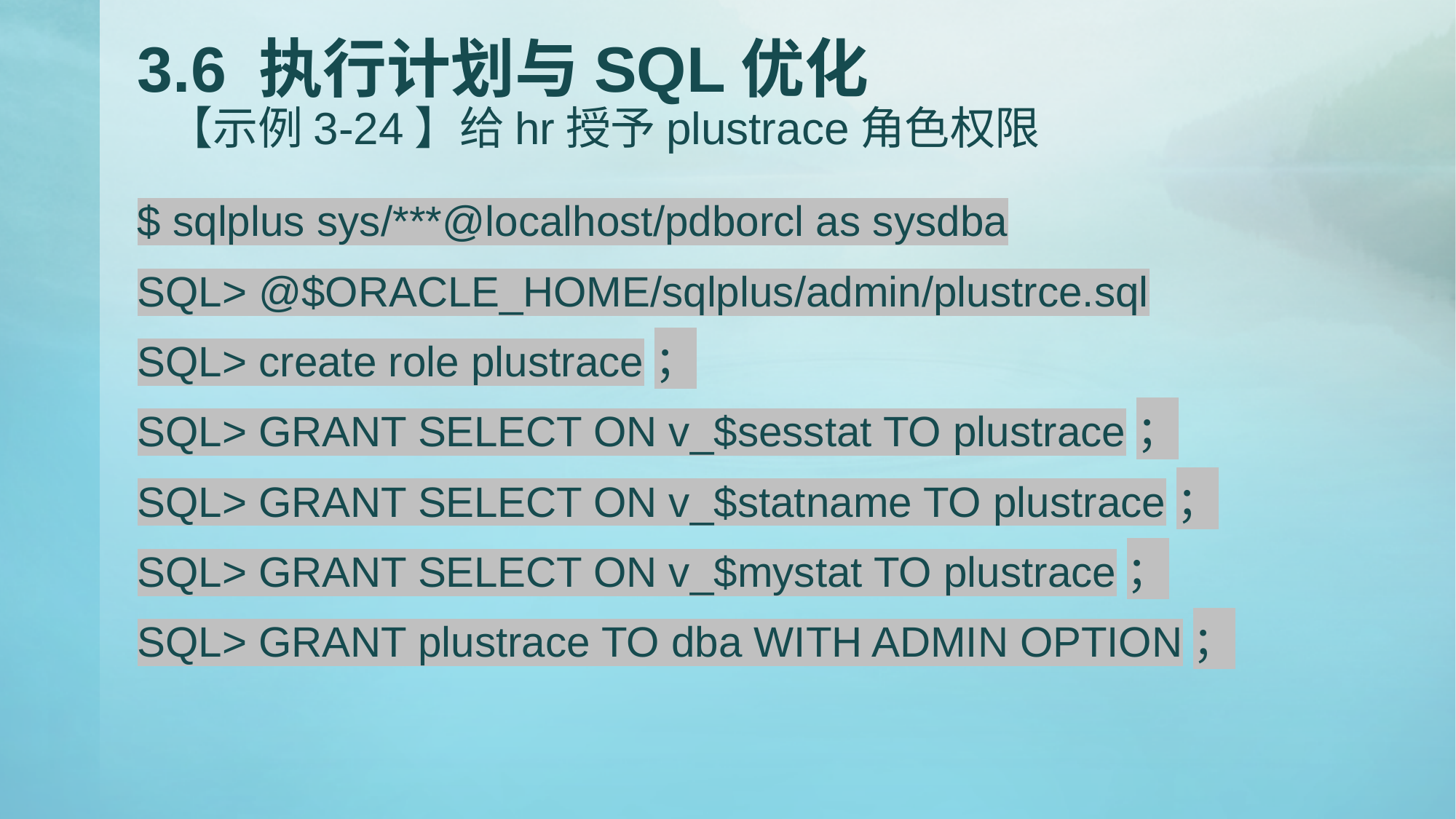

# 3.6 执行计划与SQL优化 【示例3-24】给hr授予plustrace角色权限
$ sqlplus sys/***@localhost/pdborcl as sysdba
SQL> @$ORACLE_HOME/sqlplus/admin/plustrce.sql
SQL> create role plustrace；
SQL> GRANT SELECT ON v_$sesstat TO plustrace；
SQL> GRANT SELECT ON v_$statname TO plustrace；
SQL> GRANT SELECT ON v_$mystat TO plustrace；
SQL> GRANT plustrace TO dba WITH ADMIN OPTION；